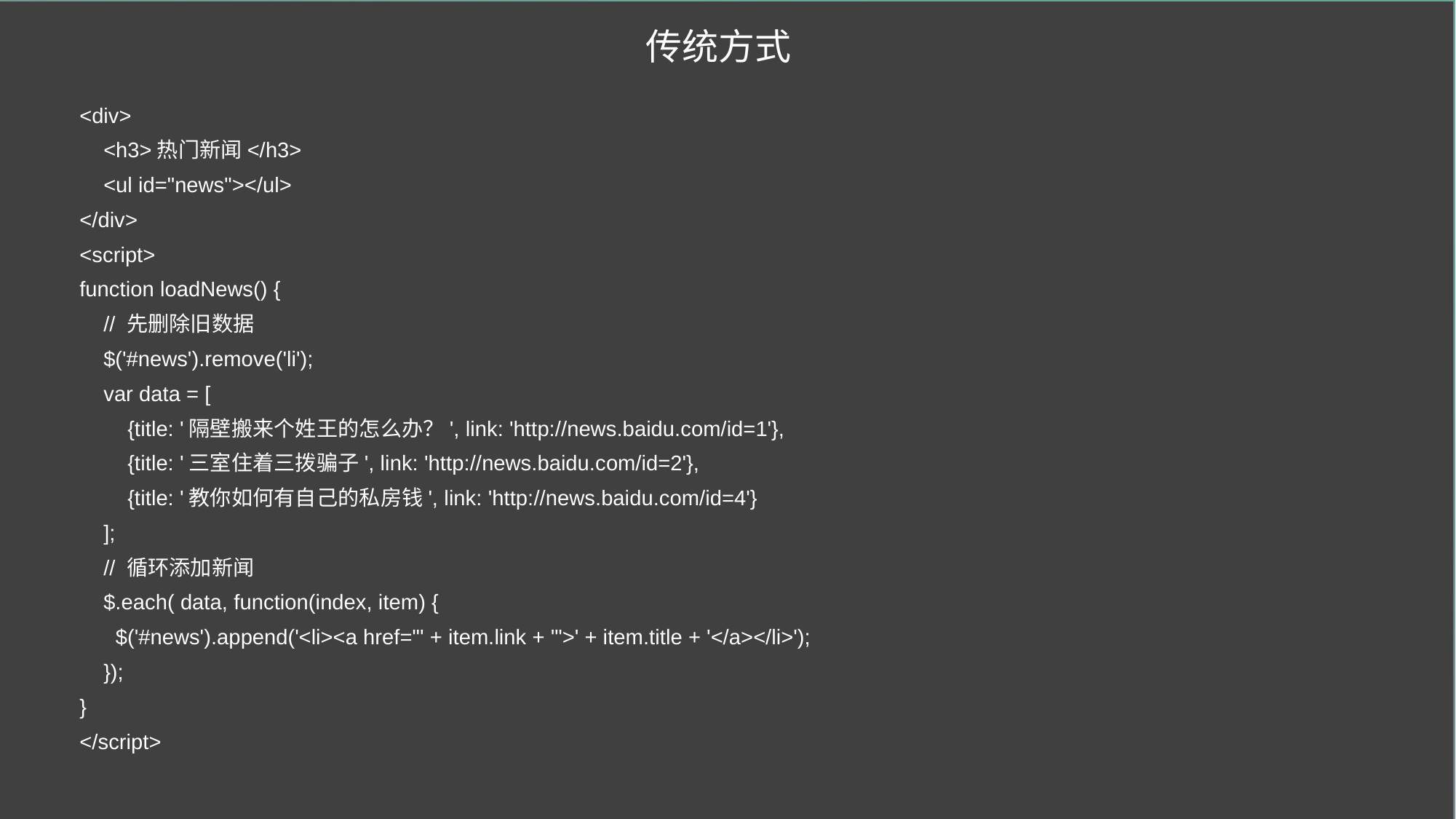

传统方式
<div>
    <h3>热门新闻</h3>
    <ul id="news"></ul>
</div>
<script>
function loadNews() {
    // 先删除旧数据
    $('#news').remove('li');
    var data = [
        {title: '隔壁搬来个姓王的怎么办？', link: 'http://news.baidu.com/id=1'},
        {title: '三室住着三拨骗子', link: 'http://news.baidu.com/id=2'},
        {title: '教你如何有自己的私房钱', link: 'http://news.baidu.com/id=4'}
    ];
    // 循环添加新闻
    $.each( data, function(index, item) {
      $('#news').append('<li><a href="' + item.link + '">' + item.title + '</a></li>');
    });
}
</script>